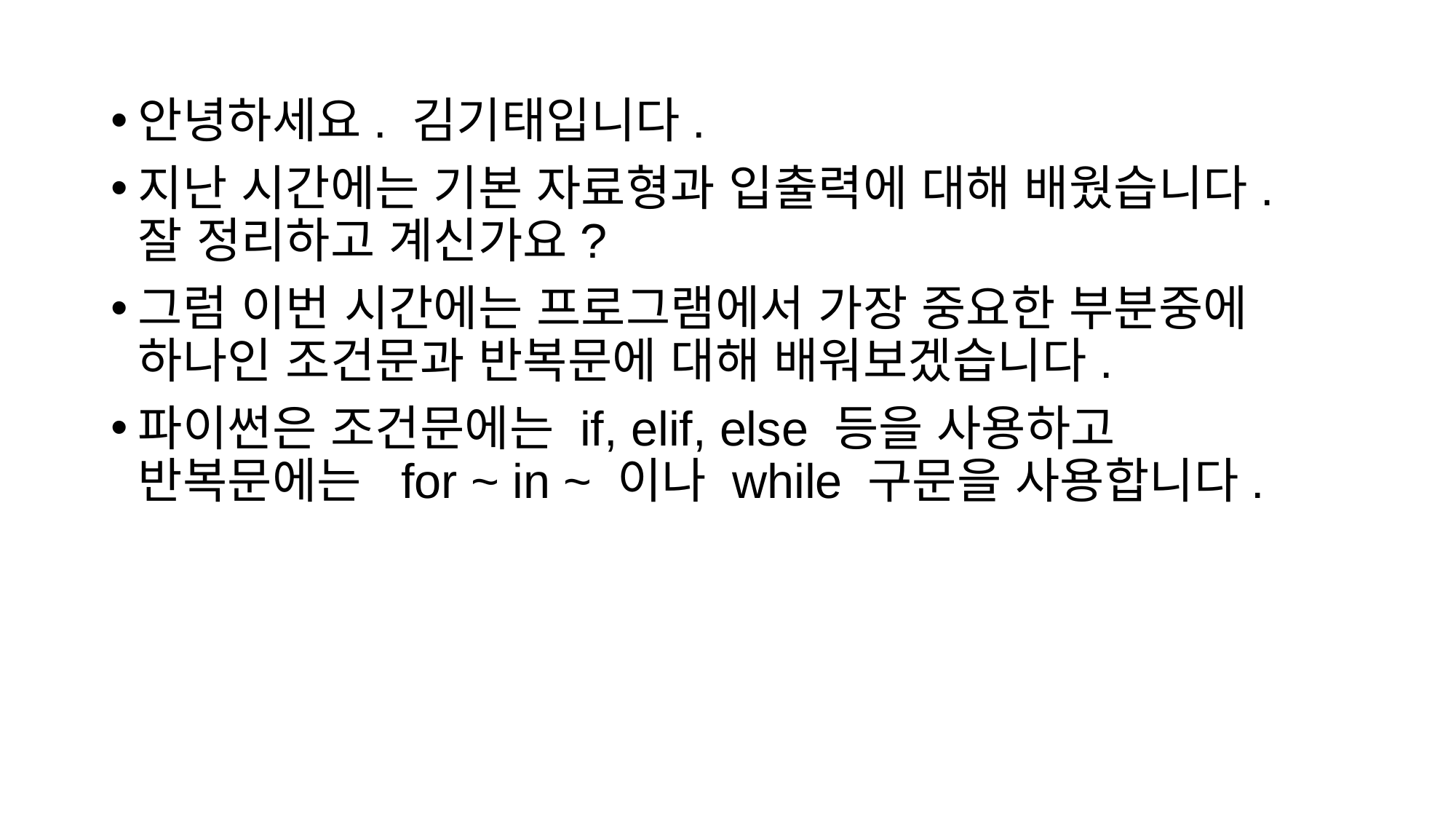

안녕하세요. 김기태입니다.
지난 시간에는 기본 자료형과 입출력에 대해 배웠습니다. 잘 정리하고 계신가요?
그럼 이번 시간에는 프로그램에서 가장 중요한 부분중에 하나인 조건문과 반복문에 대해 배워보겠습니다.
파이썬은 조건문에는 if, elif, else 등을 사용하고 반복문에는  for ~ in ~ 이나 while 구문을 사용합니다.